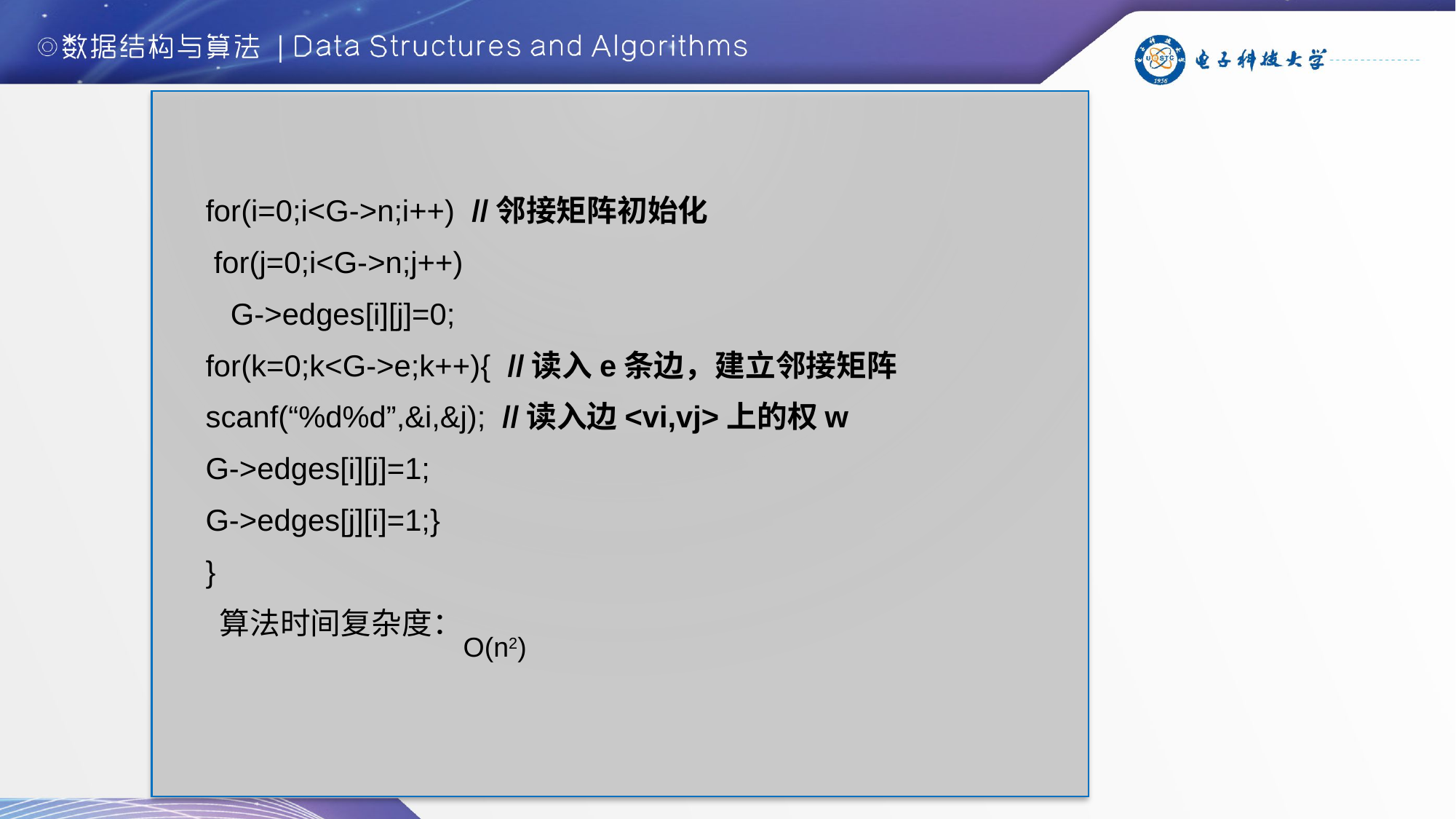

for(i=0;i<G->n;i++)  //邻接矩阵初始化
 for(j=0;i<G->n;j++)
   G->edges[i][j]=0;
for(k=0;k<G->e;k++){  //读入e条边，建立邻接矩阵
scanf(“%d%d”,&i,&j);  //读入边<vi,vj>上的权w
G->edges[i][j]=1;
G->edges[j][i]=1;}
}
 算法时间复杂度：
O(n2)